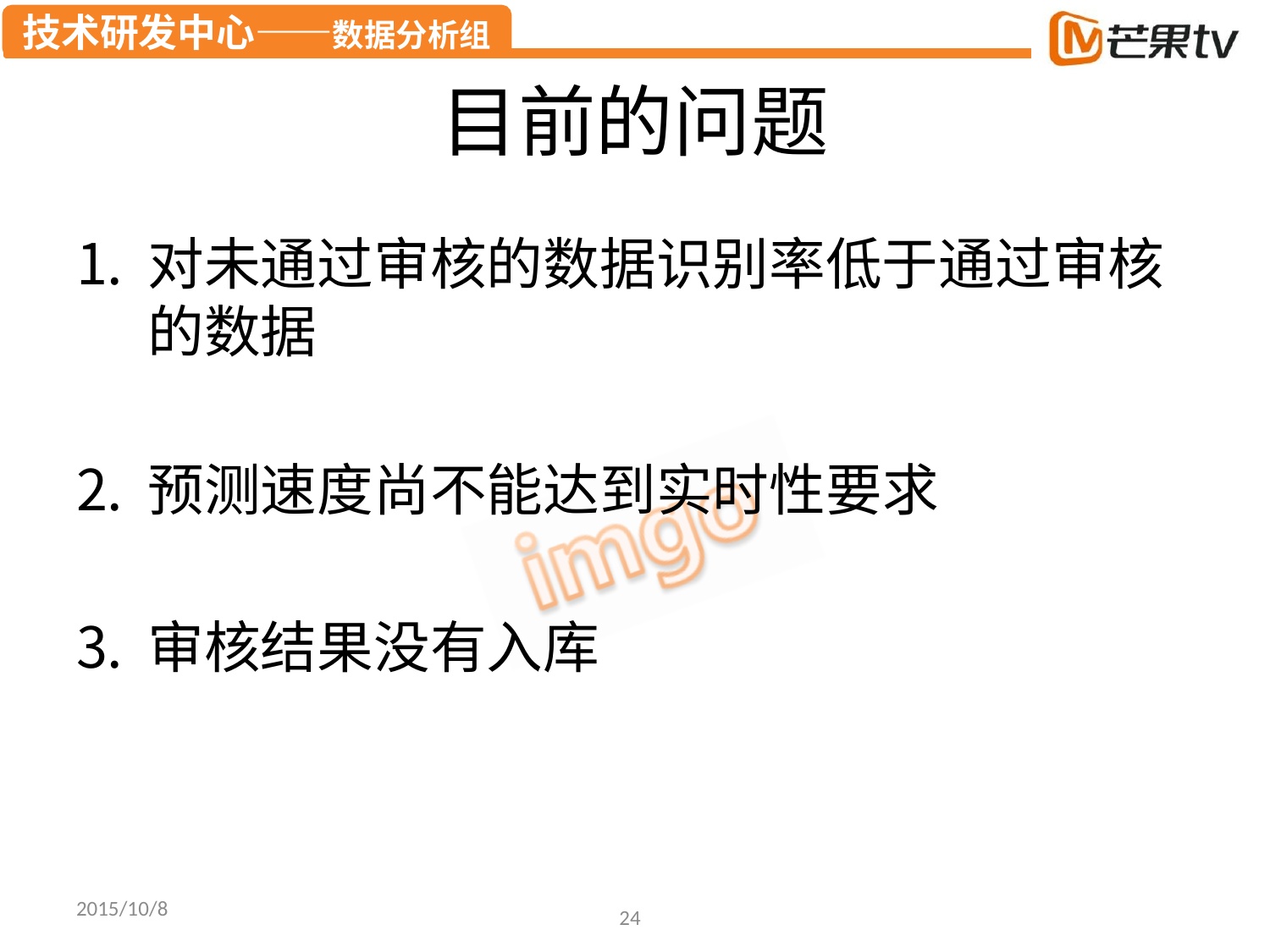

# 目前的问题
对未通过审核的数据识别率低于通过审核的数据

预测速度尚不能达到实时性要求

审核结果没有入库
2015/10/8
24